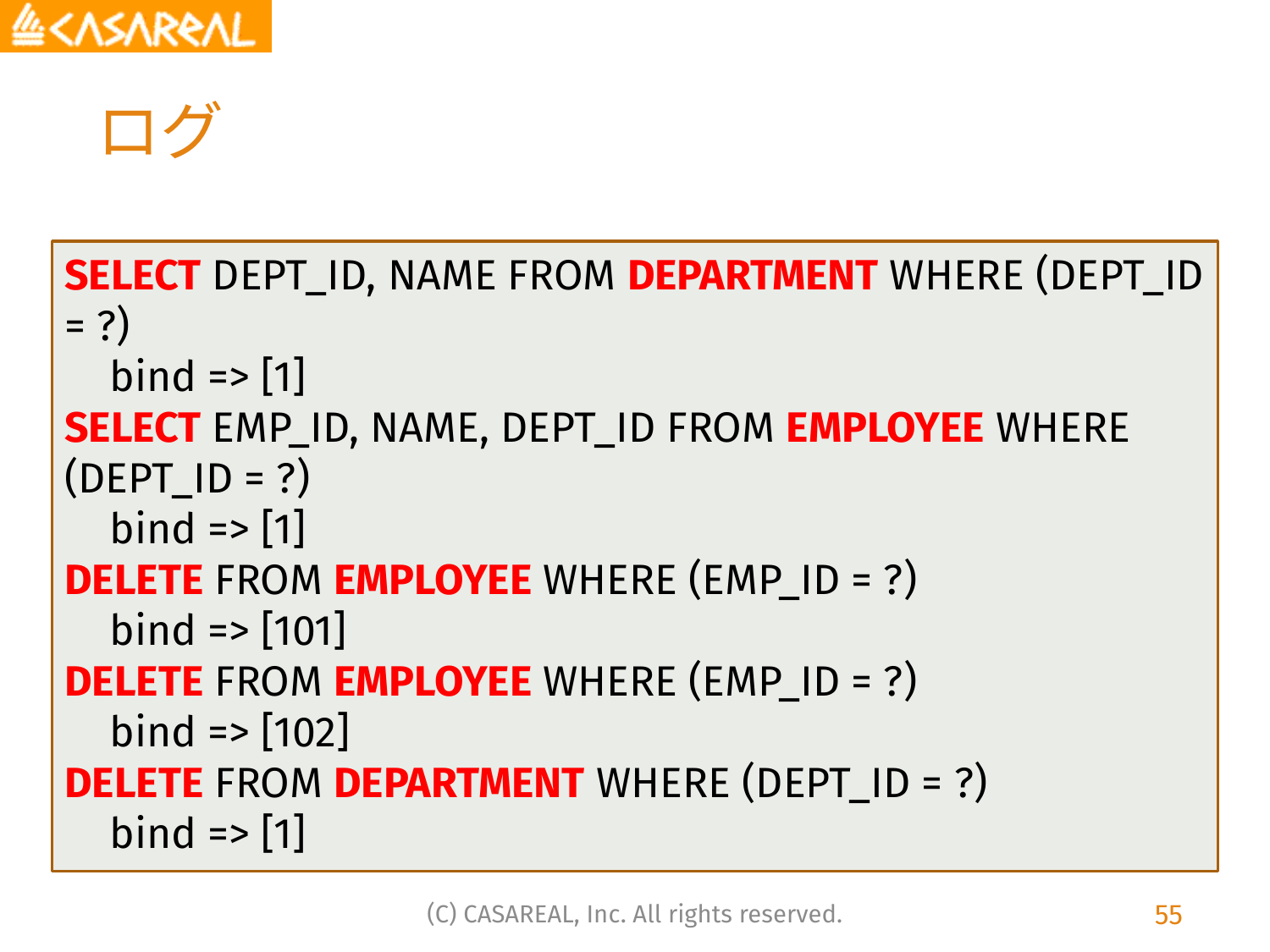

# ログ
SELECT DEPT_ID, NAME FROM DEPARTMENT WHERE (DEPT_ID = ?)
    bind => [1]
SELECT EMP_ID, NAME, DEPT_ID FROM EMPLOYEE WHERE (DEPT_ID = ?)
    bind => [1]
DELETE FROM EMPLOYEE WHERE (EMP_ID = ?)
    bind => [101]
DELETE FROM EMPLOYEE WHERE (EMP_ID = ?)
    bind => [102]
DELETE FROM DEPARTMENT WHERE (DEPT_ID = ?)
    bind => [1]
(C) CASAREAL, Inc. All rights reserved.
55